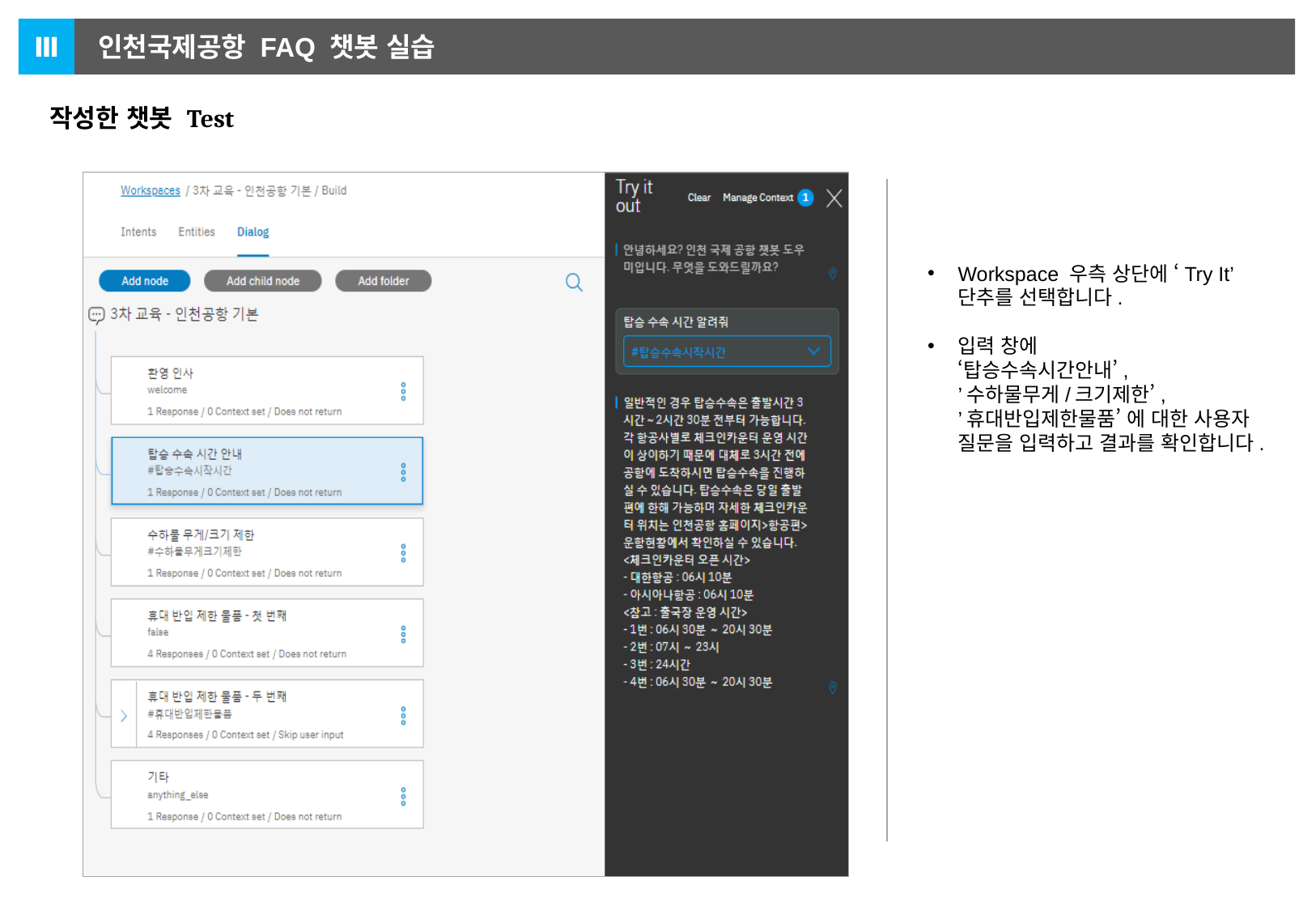

Ⅲ
인천국제공항 FAQ 챗봇 실습
작성한 챗봇 Test

Workspace 우측 상단에 ‘Try It’ 단추를 선택합니다.

입력 창에
‘탑승수속시간안내’,
’수하물무게/크기제한’,
’휴대반입제한물품’ 에 대한 사용자 질문을 입력하고 결과를 확인합니다.